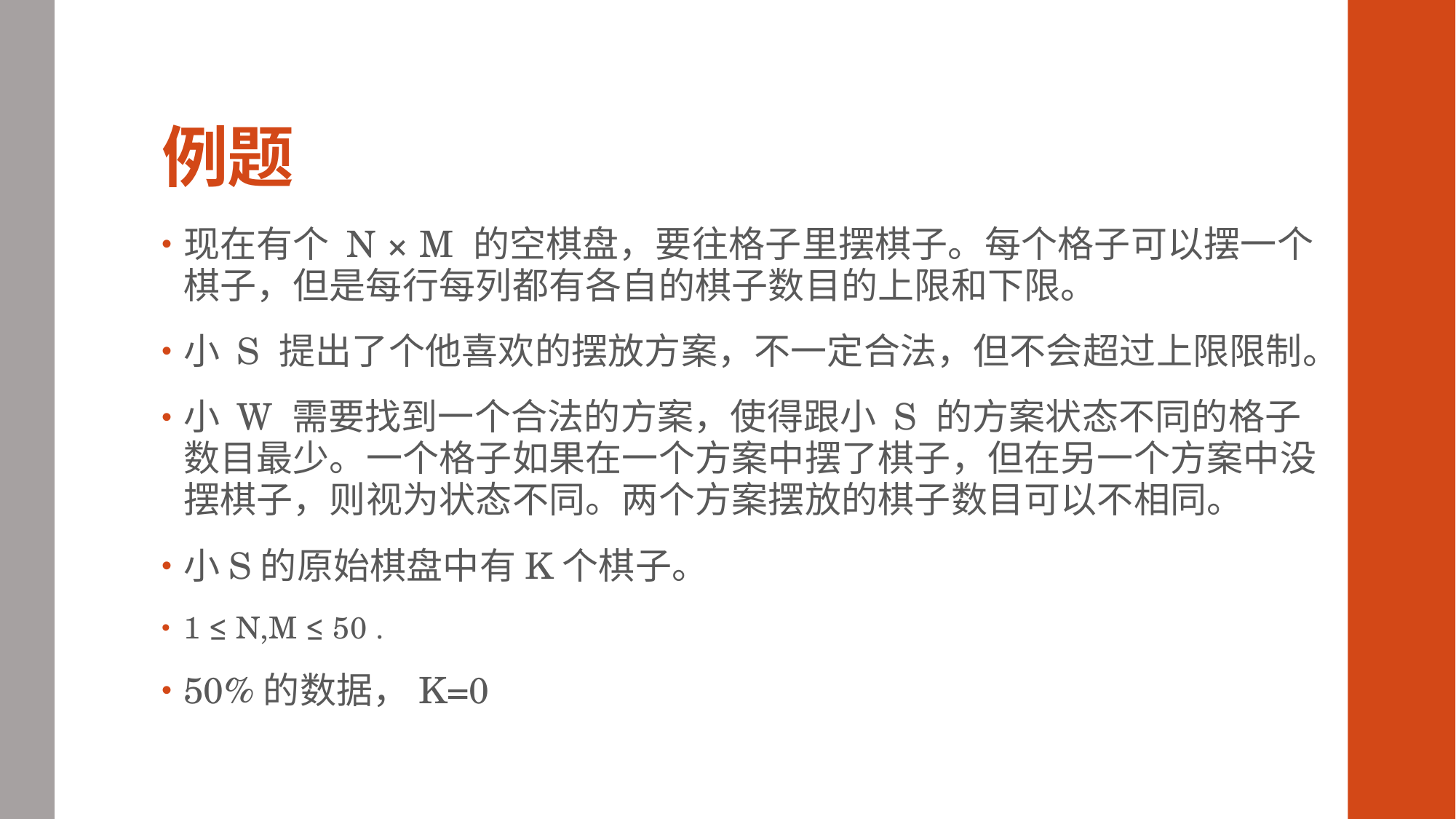

# 例题
现在有个 N × M 的空棋盘，要往格子里摆棋子。每个格子可以摆一个棋子，但是每行每列都有各自的棋子数目的上限和下限。
小 S 提出了个他喜欢的摆放方案，不一定合法，但不会超过上限限制。
小 W 需要找到一个合法的方案，使得跟小 S 的方案状态不同的格子数目最少。一个格子如果在一个方案中摆了棋子，但在另一个方案中没摆棋子，则视为状态不同。两个方案摆放的棋子数目可以不相同。
小S的原始棋盘中有K个棋子。
1 ≤ N,M ≤ 50 .
50%的数据，K=0